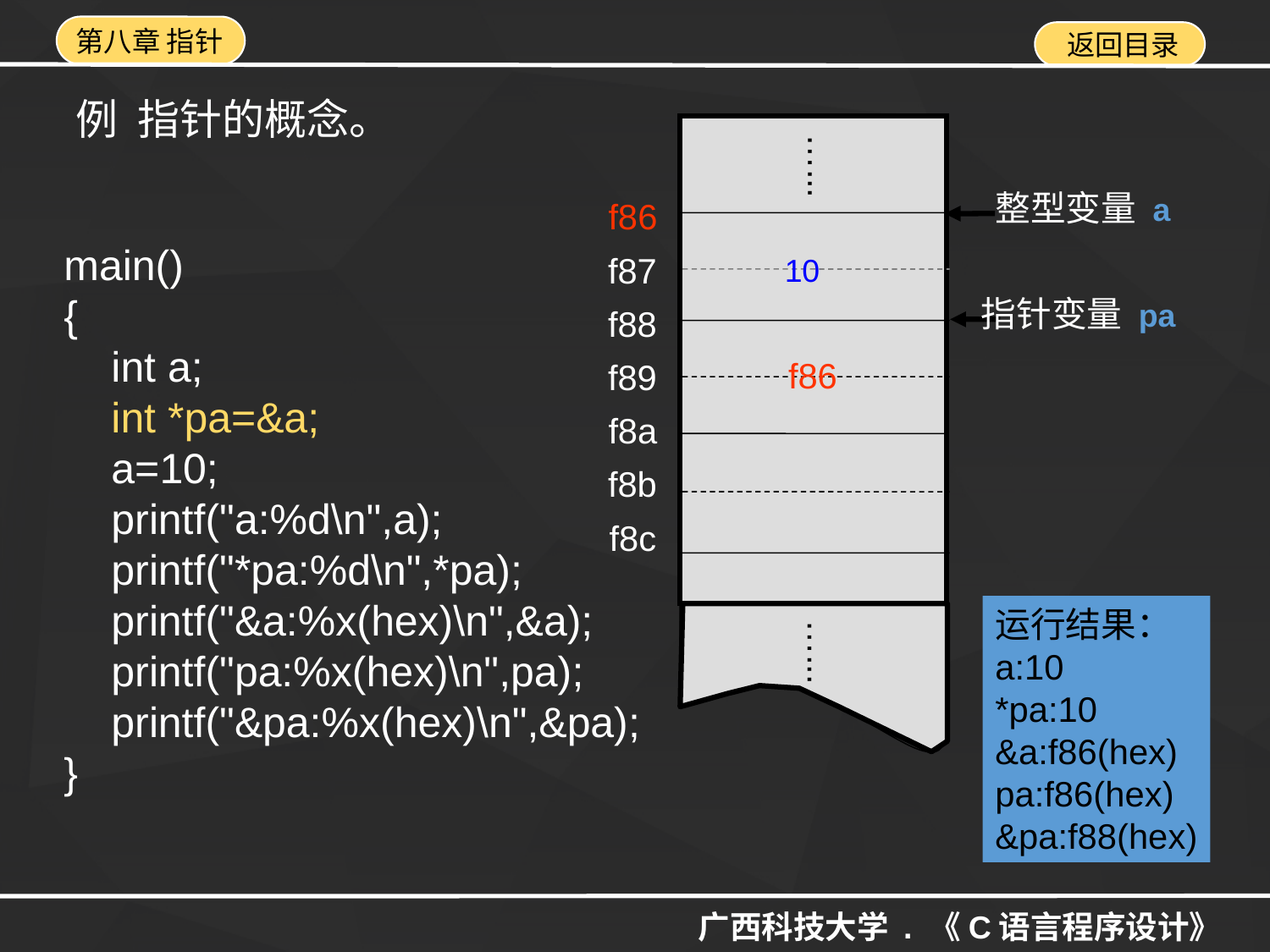

例  指针的概念。

…...
整型变量 a
f86

10
f87

指针变量 pa
f88

f86
f89

f8a

f8b

f8c

…...

main()
{
    int a;
    int *pa=&a;
    a=10;
    printf("a:%d\n",a);
    printf("*pa:%d\n",*pa);
    printf("&a:%x(hex)\n",&a);
    printf("pa:%x(hex)\n",pa);
    printf("&pa:%x(hex)\n",&pa);
}
运行结果：
a:10
*pa:10
&a:f86(hex)
pa:f86(hex)
&pa:f88(hex)